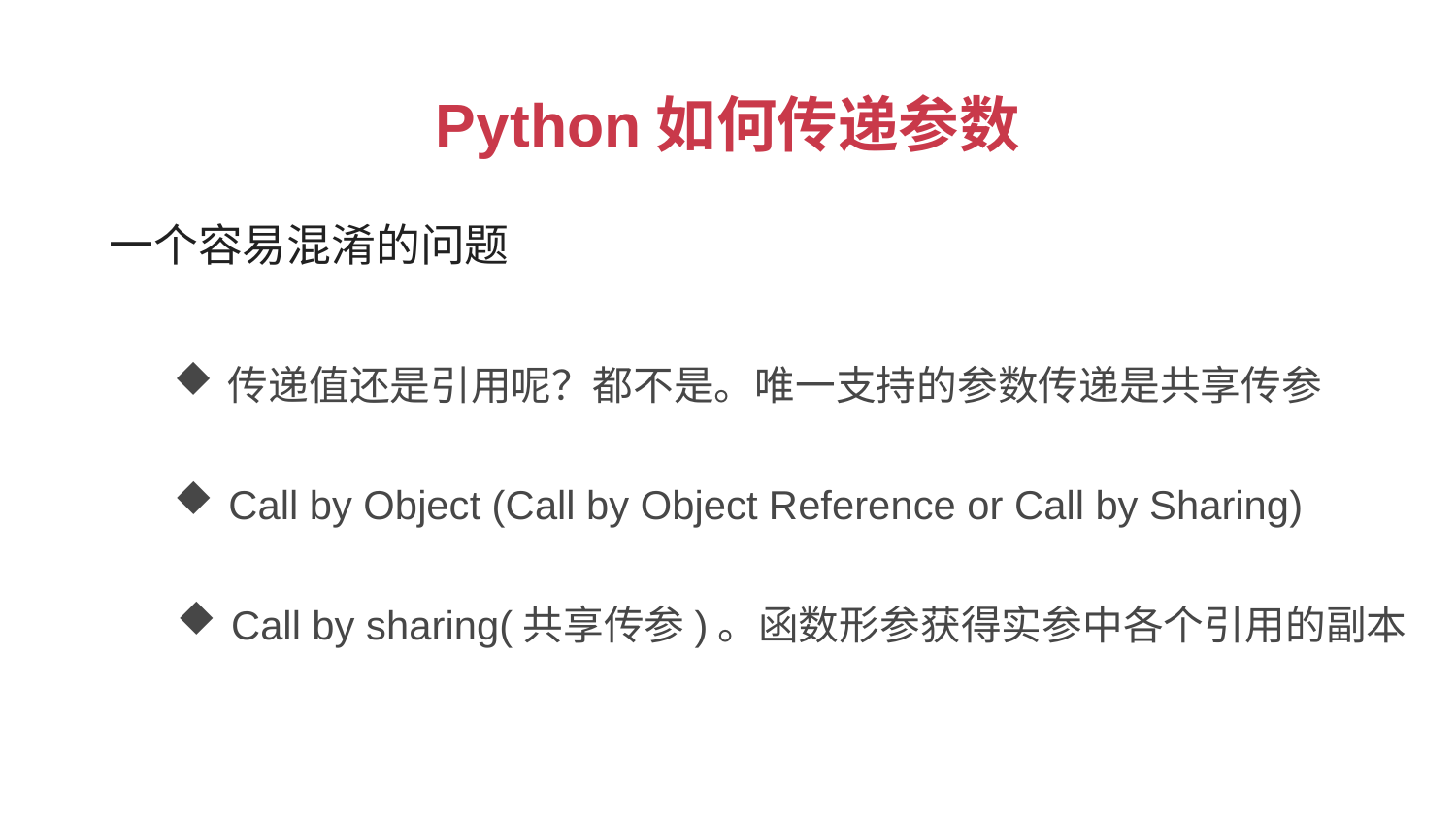

Python如何传递参数
 一个容易混淆的问题
传递值还是引用呢？都不是。唯一支持的参数传递是共享传参
Call by Object (Call by Object Reference or Call by Sharing)
Call by sharing(共享传参)。函数形参获得实参中各个引用的副本